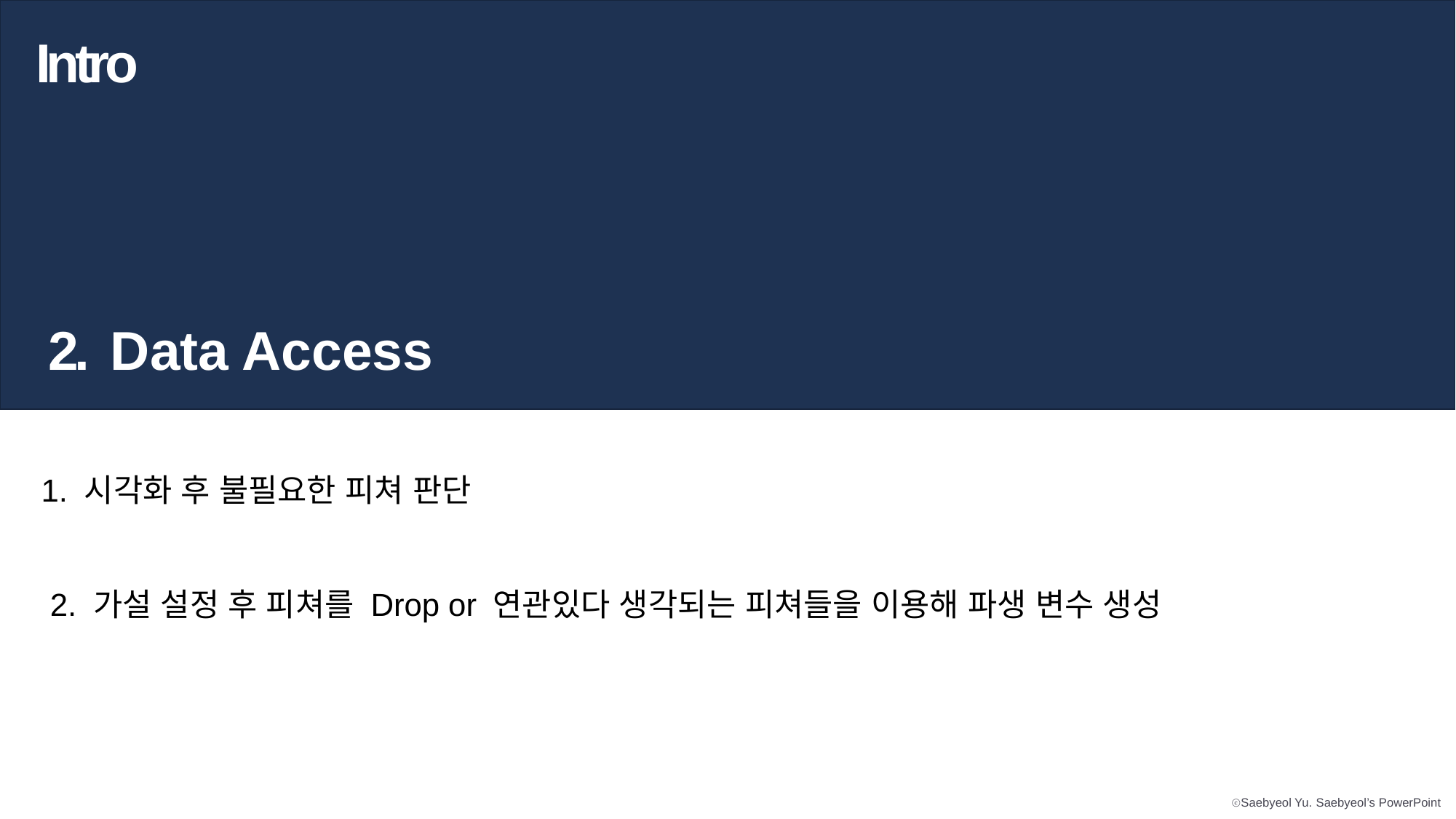

Intro
2.  Data Access

1. 시각화 후 불필요한 피쳐 판단

 2. 가설 설정 후 피쳐를 Drop or 연관있다 생각되는 피쳐들을 이용해 파생 변수 생성